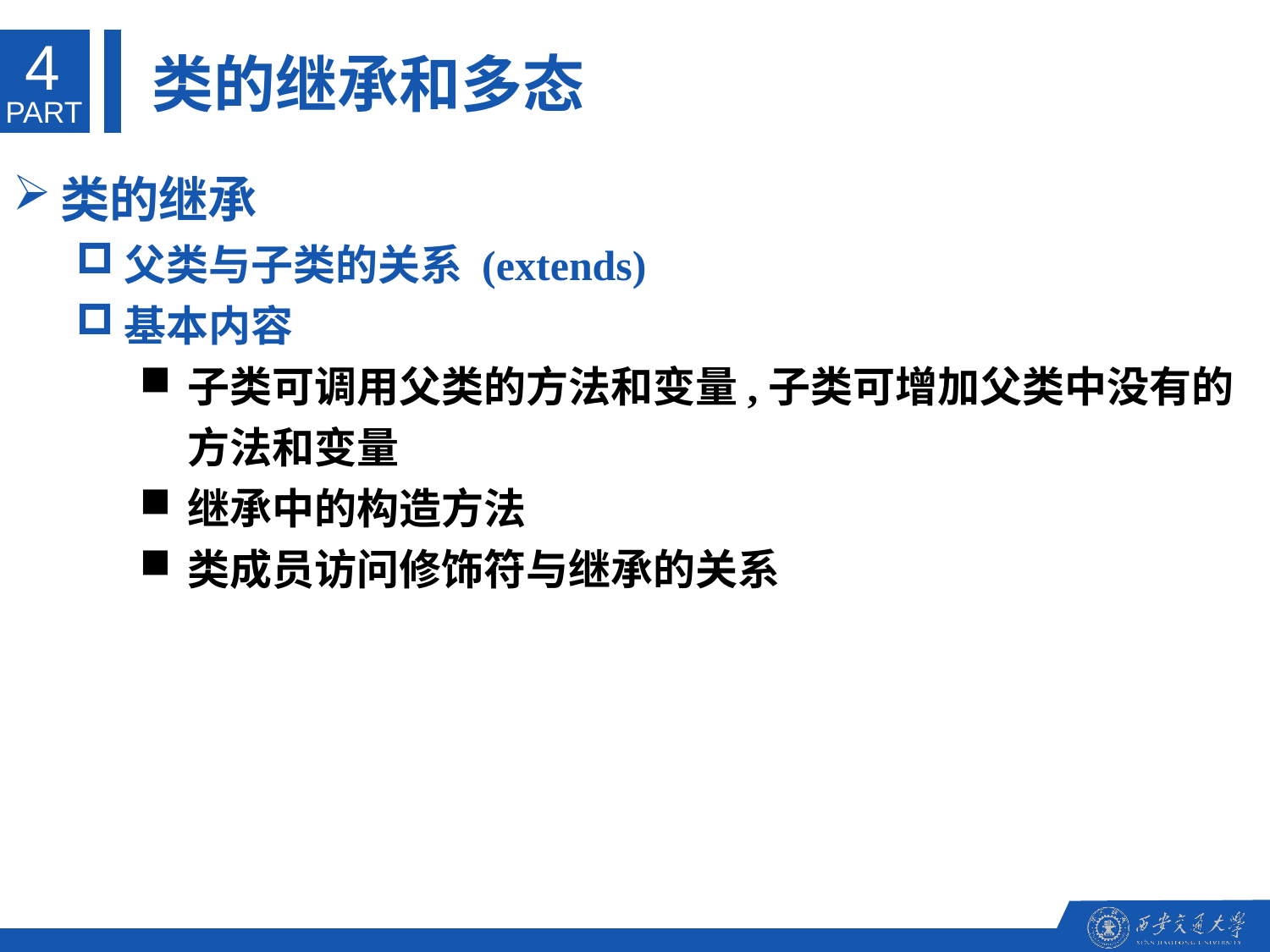

4
类的继承和多态
PART
类的继承
父类与子类的关系 (extends)
基本内容
子类可调用父类的方法和变量,子类可增加父类中没有的方法和变量
继承中的构造方法
类成员访问修饰符与继承的关系